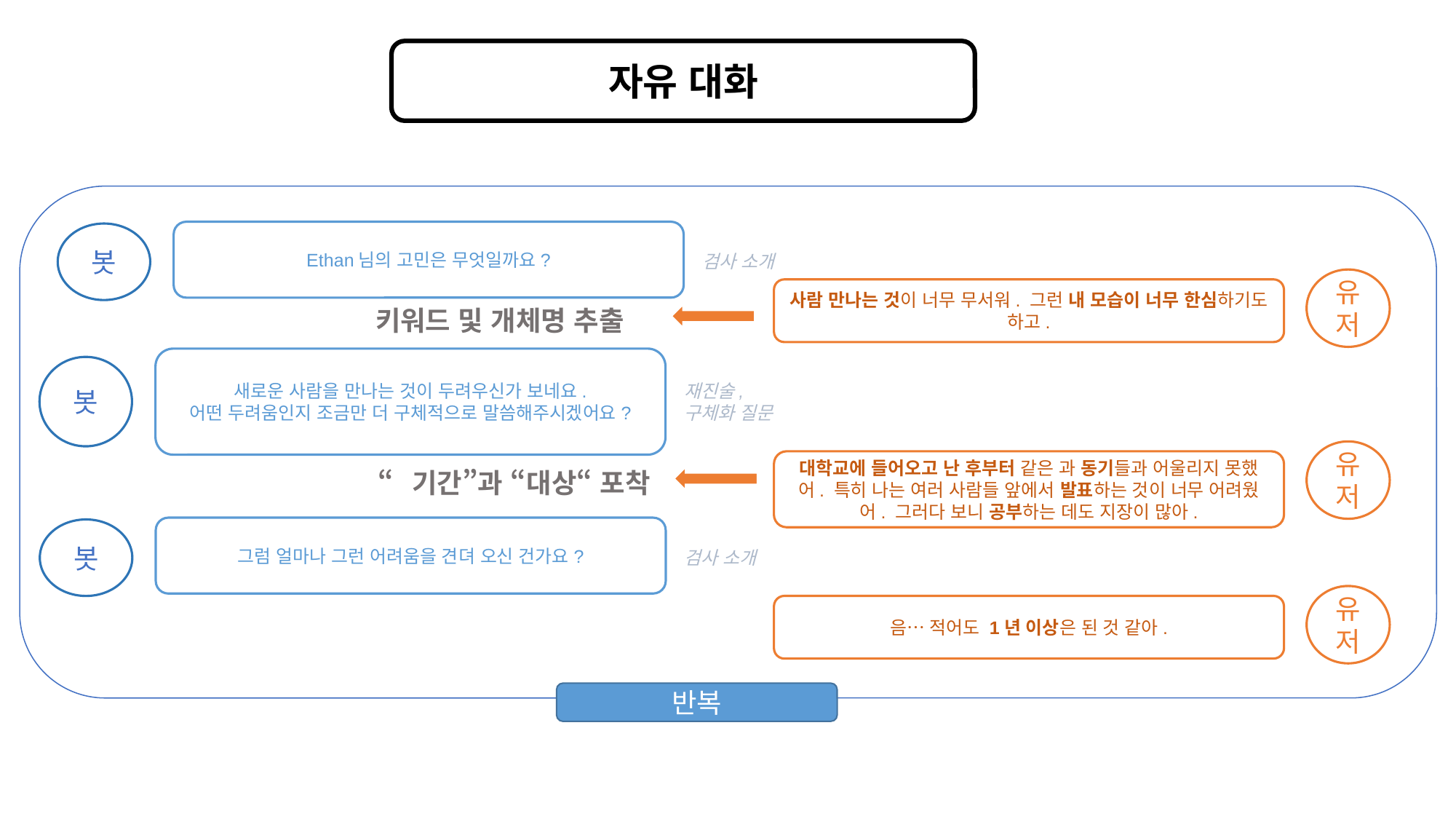

자유 대화

Ethan님의 고민은 무엇일까요?
봇
검사 소개
유저
사람 만나는 것이 너무 무서워. 그런 내 모습이 너무 한심하기도 하고.

키워드 및 개체명 추출

새로운 사람을 만나는 것이 두려우신가 보네요.
어떤 두려움인지 조금만 더 구체적으로 말씀해주시겠어요?
봇
재진술,
구체화 질문
유저
대학교에 들어오고 난 후부터 같은 과 동기들과 어울리지 못했어. 특히 나는 여러 사람들 앞에서 발표하는 것이 너무 어려웠어. 그러다 보니 공부하는 데도 지장이 많아.

“기간”과 “대상“ 포착

그럼 얼마나 그런 어려움을 견뎌 오신 건가요?
봇
검사 소개
유저
음… 적어도 1년 이상은 된 것 같아.

반복